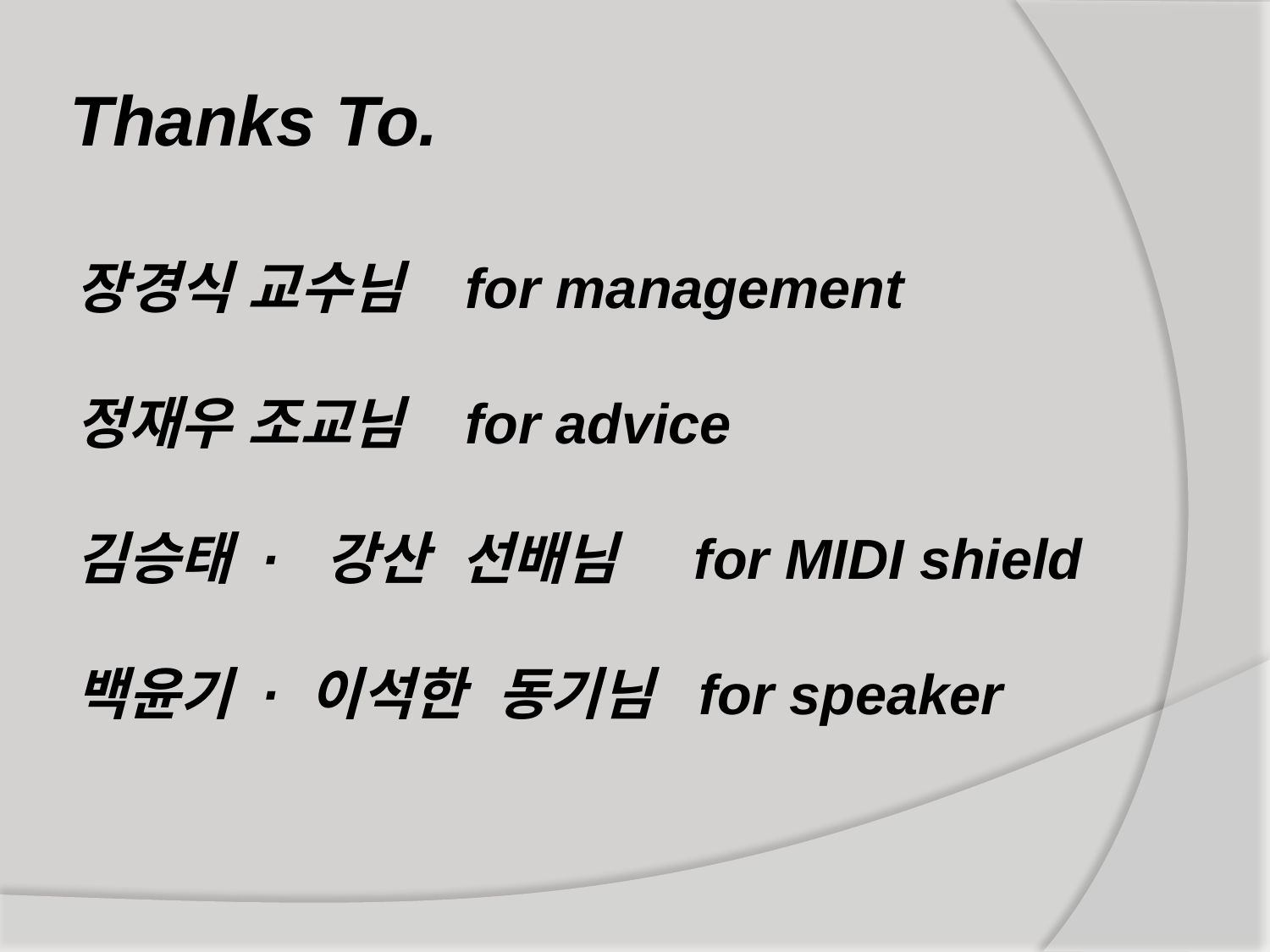

# Thanks To.
장경식 교수님   for management

정재우 조교님   for advice

김승태 ·  강산  선배님    for MIDI shield

백윤기 · 이석한  동기님  for speaker